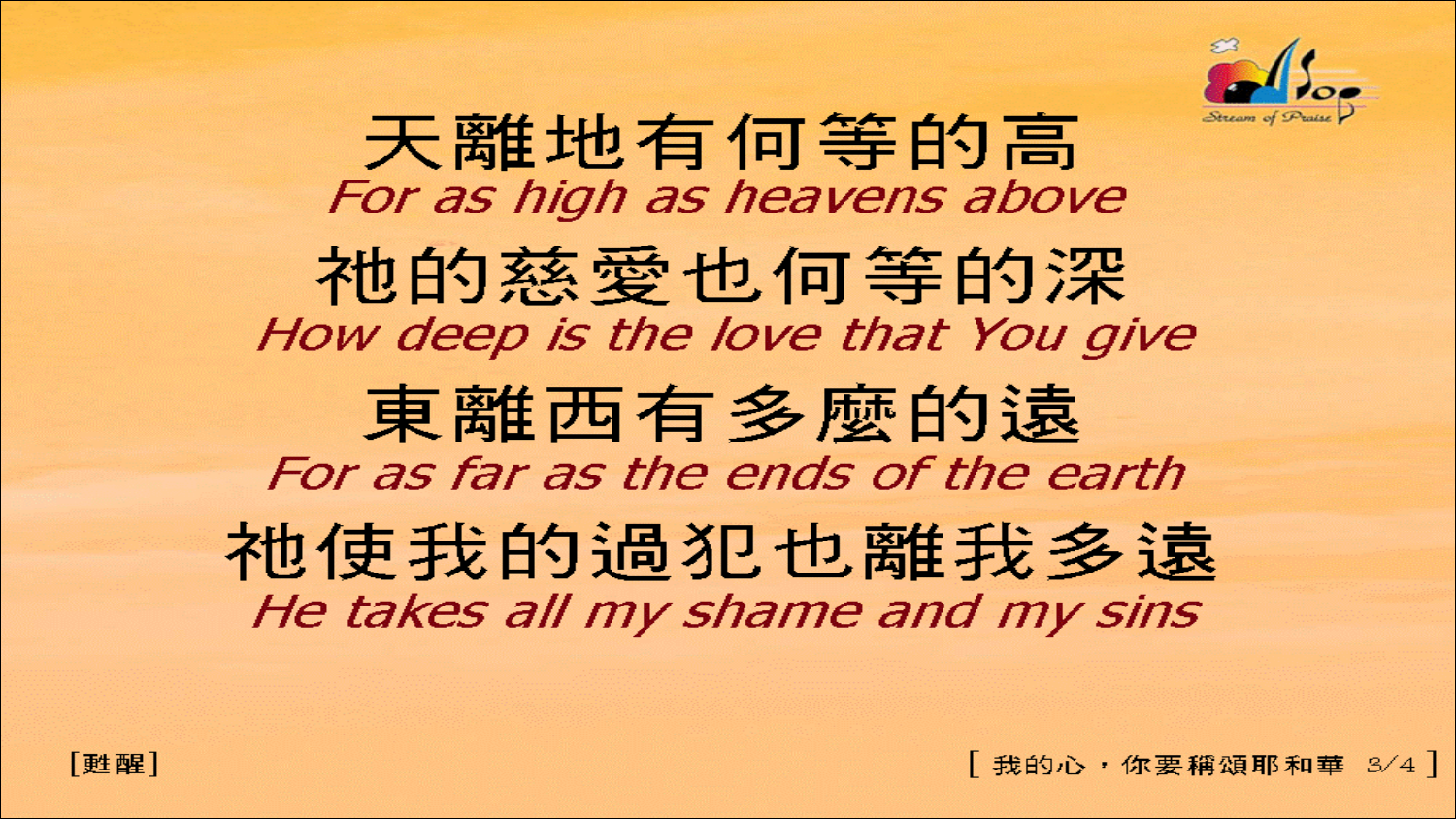

# 我的心，你要稱頌耶和華 (3/4) [Praise the Lord, O My Soul]